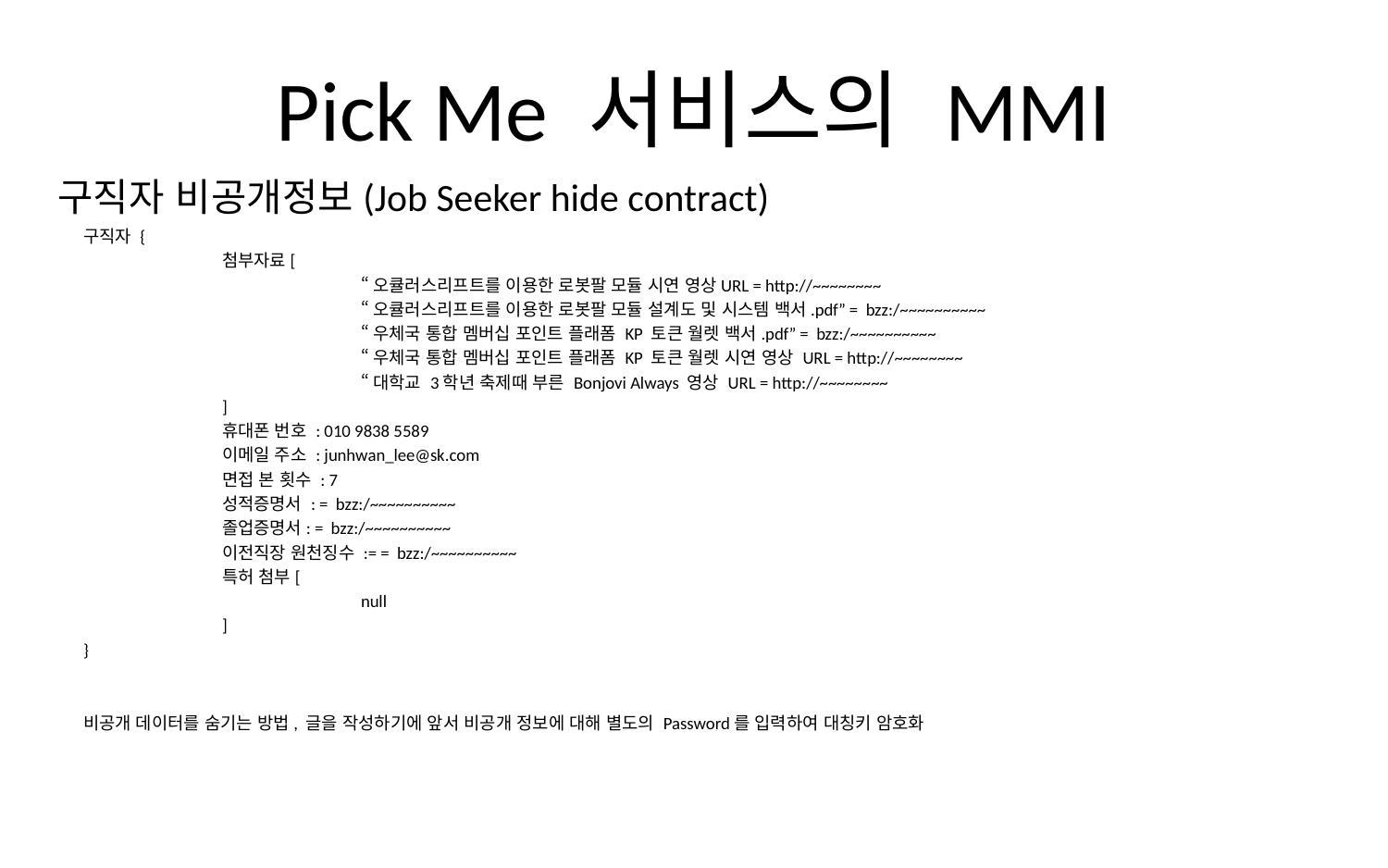

# Pick Me 서비스의 MMI
구직자 비공개정보(Job Seeker hide contract)
구직자 {
	첨부자료[
		“오큘러스리프트를 이용한 로봇팔 모듈 시연 영상URL = http://~~~~~~~~
		“오큘러스리프트를 이용한 로봇팔 모듈 설계도 및 시스템 백서.pdf” =  bzz:/~~~~~~~~~~
		“우체국 통합 멤버십 포인트 플래폼 KP 토큰 월렛 백서.pdf” =  bzz:/~~~~~~~~~~
		“우체국 통합 멤버십 포인트 플래폼 KP 토큰 월렛 시연 영상 URL = http://~~~~~~~~
		“대학교 3학년 축제때 부른 Bonjovi Always 영상 URL = http://~~~~~~~~
	]
	휴대폰 번호 : 010 9838 5589
	이메일 주소 : junhwan_lee@sk.com
	면접 본 횟수 : 7
	성적증명서 : =  bzz:/~~~~~~~~~~
	졸업증명서: =  bzz:/~~~~~~~~~~
	이전직장 원천징수 := =  bzz:/~~~~~~~~~~
	특허 첨부[
		null
	]
}

비공개 데이터를 숨기는 방법, 글을 작성하기에 앞서 비공개 정보에 대해 별도의 Password를 입력하여 대칭키 암호화